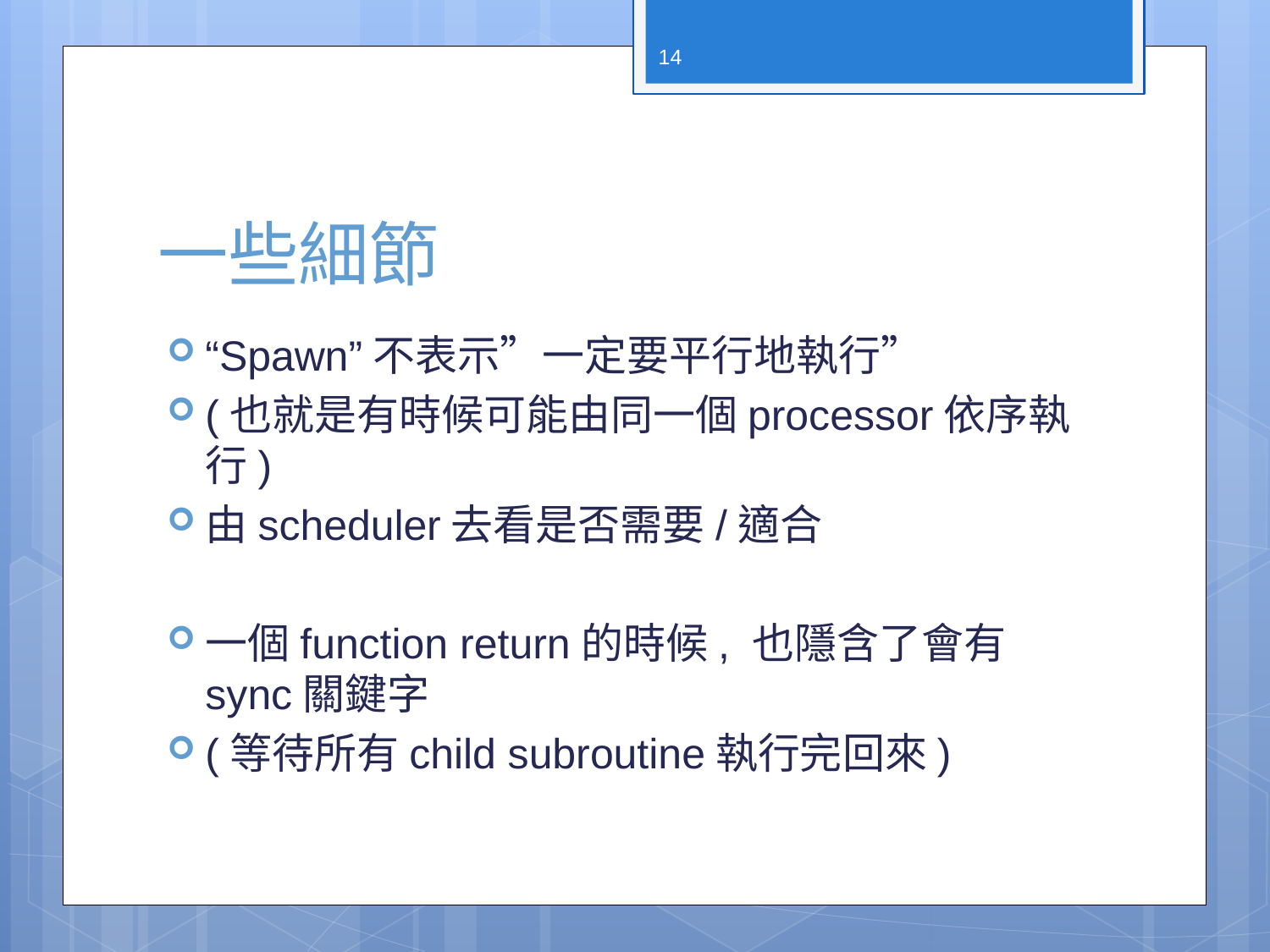

14
# 一些細節
“Spawn”不表示”一定要平行地執行”
(也就是有時候可能由同一個processor依序執行)
由scheduler去看是否需要/適合

一個function return的時候, 也隱含了會有sync關鍵字
(等待所有child subroutine執行完回來)